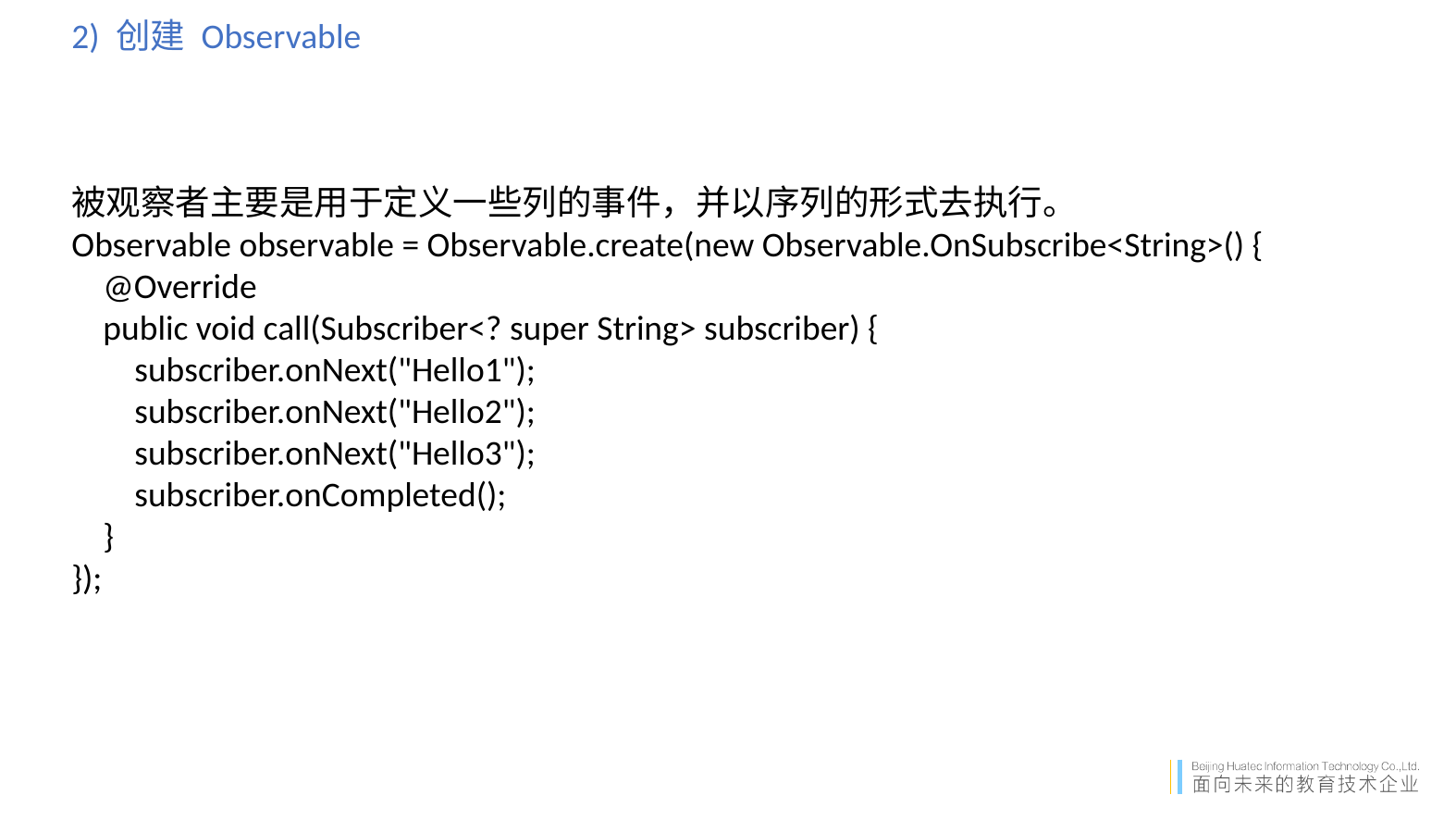

2) 创建 Observable

被观察者主要是用于定义一些列的事件，并以序列的形式去执行。
Observable observable = Observable.create(new Observable.OnSubscribe<String>() {
    @Override
    public void call(Subscriber<? super String> subscriber) {
        subscriber.onNext("Hello1");
        subscriber.onNext("Hello2");
        subscriber.onNext("Hello3");
        subscriber.onCompleted();
    }
});